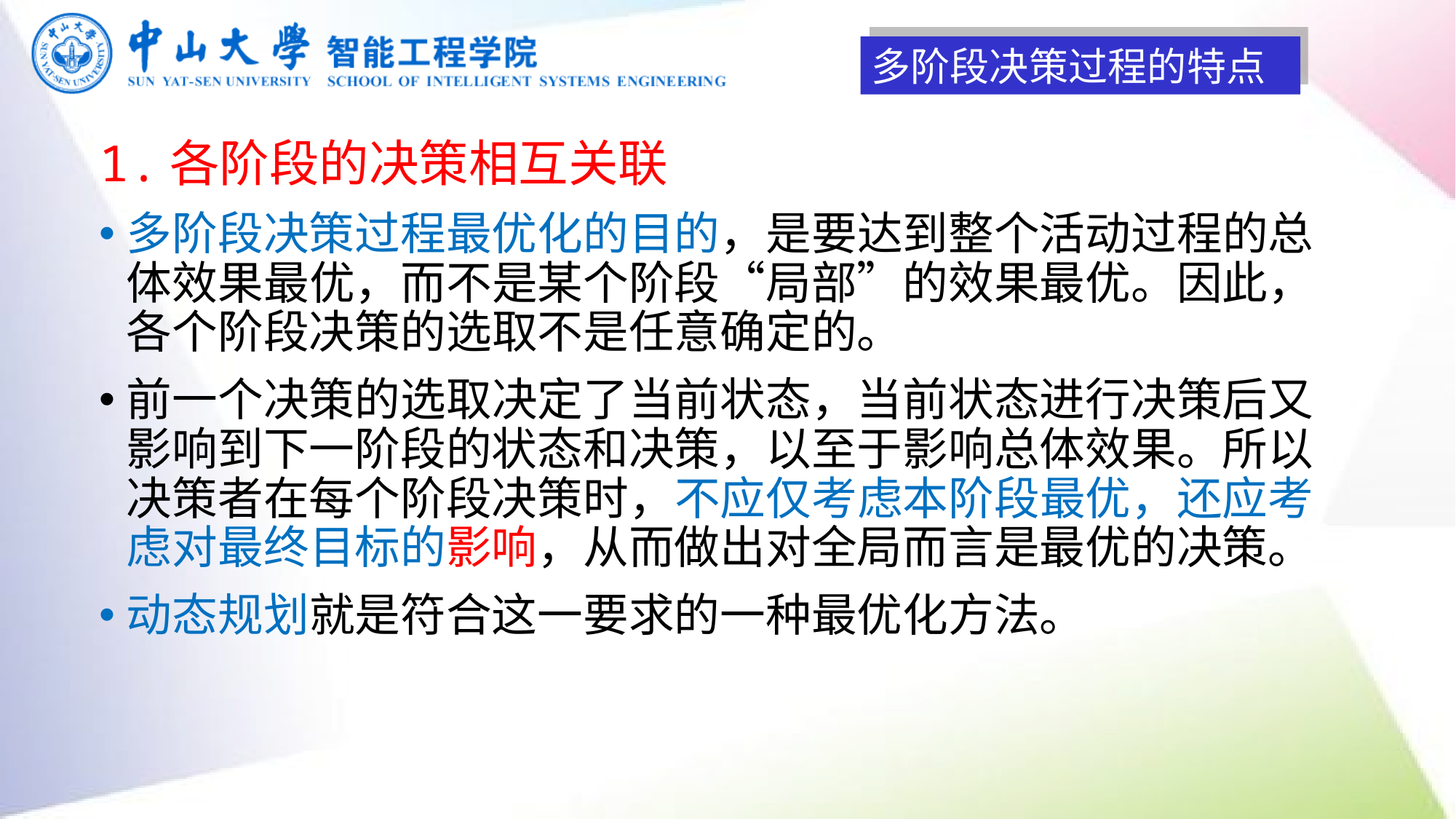

多阶段决策过程的特点
1.各阶段的决策相互关联
多阶段决策过程最优化的目的，是要达到整个活动过程的总体效果最优，而不是某个阶段“局部”的效果最优。因此，各个阶段决策的选取不是任意确定的。
前一个决策的选取决定了当前状态，当前状态进行决策后又影响到下一阶段的状态和决策，以至于影响总体效果。所以决策者在每个阶段决策时，不应仅考虑本阶段最优，还应考虑对最终目标的影响，从而做出对全局而言是最优的决策。
动态规划就是符合这一要求的一种最优化方法。